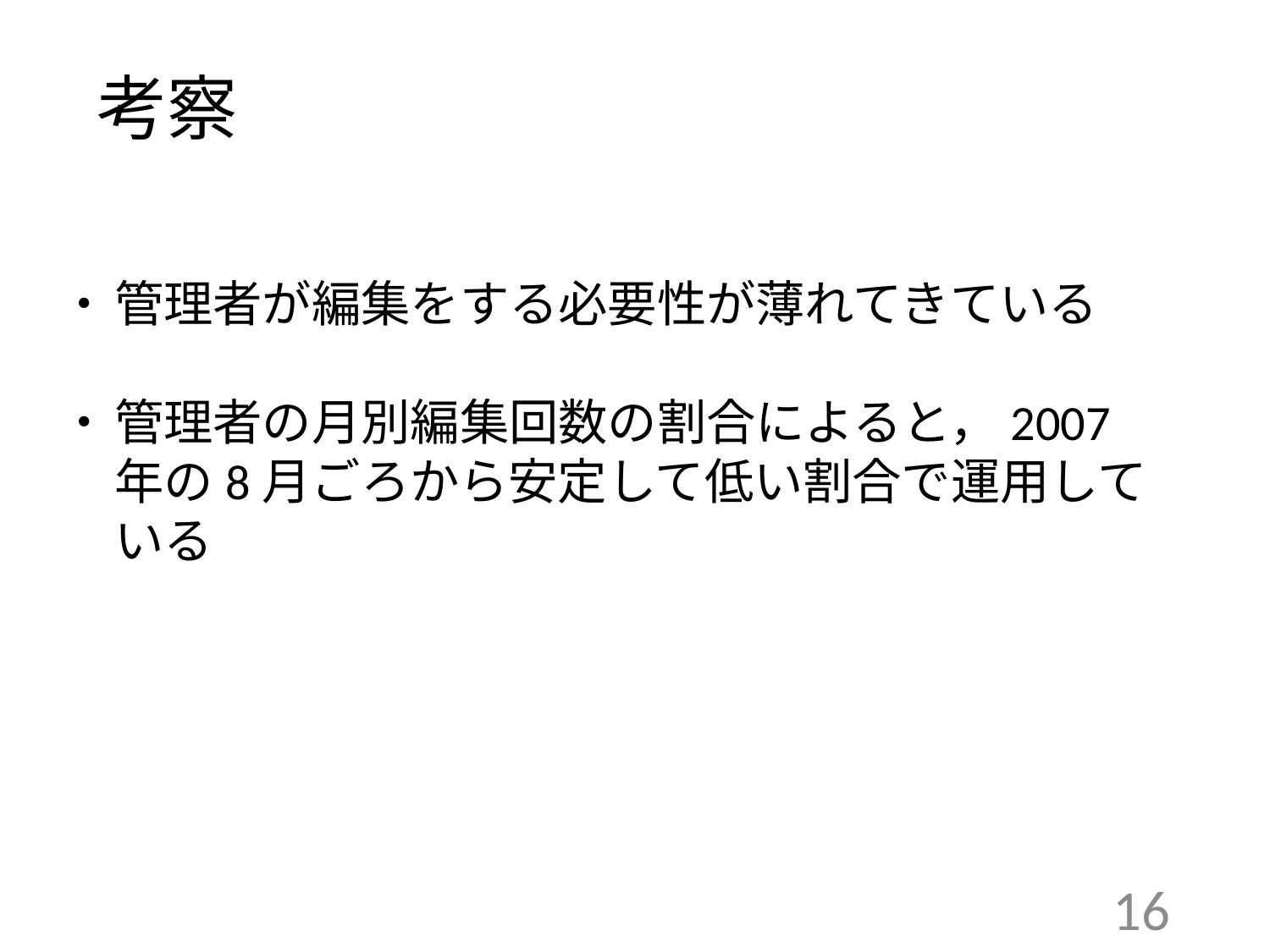

考察
・

・
管理者が編集をする必要性が薄れてきている

管理者の月別編集回数の割合によると，2007年の8月ごろから安定して低い割合で運用している
16